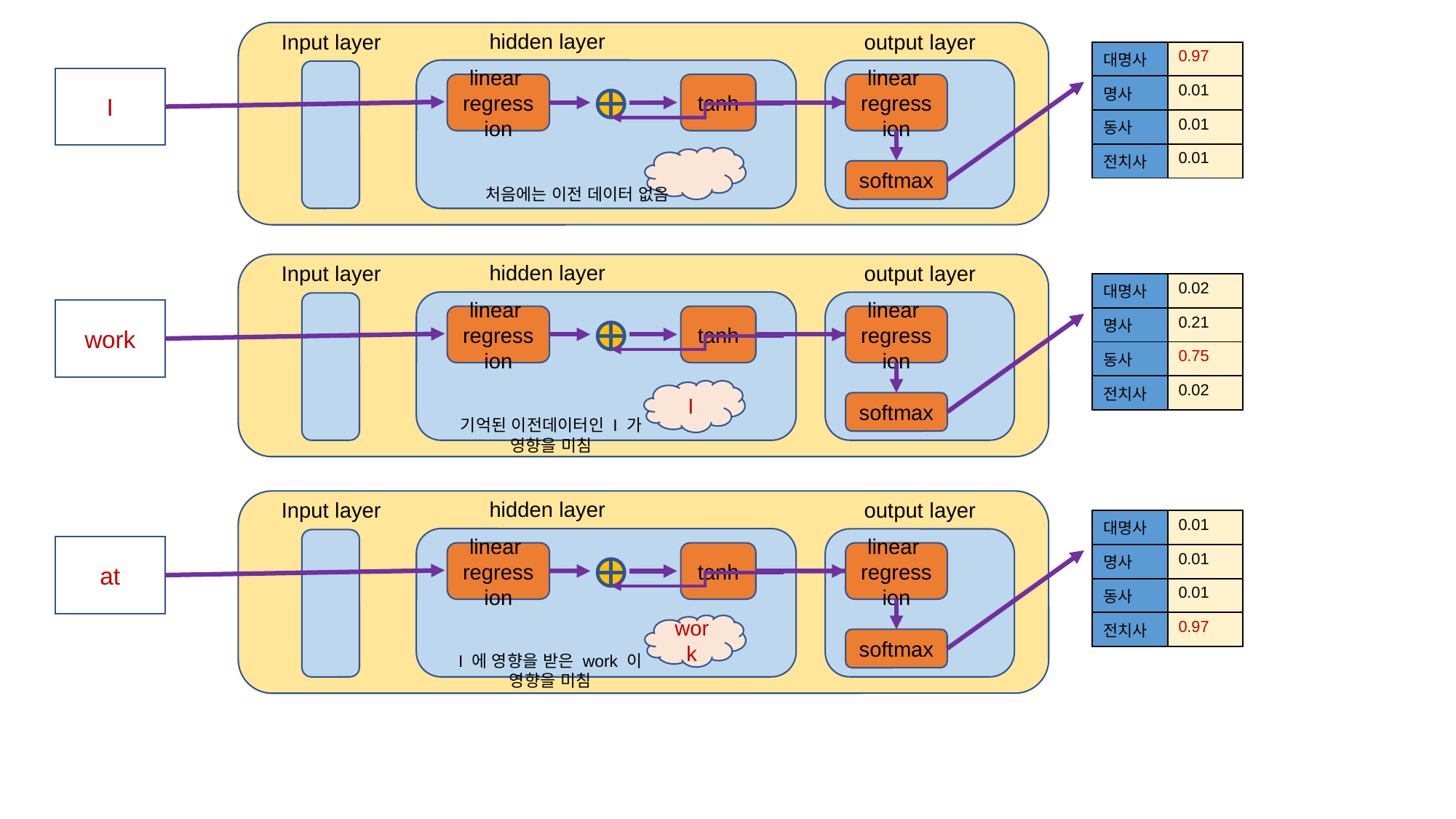

hidden layer

Input layer
output layer
| 대명사 | 0.97 |
| --- | --- |
| 명사 | 0.01 |
| 동사 | 0.01 |
| 전치사 | 0.01 |

I
linear
regression
tanh
linear
regression

softmax
처음에는 이전 데이터 없음
hidden layer

Input layer
output layer
| 대명사 | 0.02 |
| --- | --- |
| 명사 | 0.21 |
| 동사 | 0.75 |
| 전치사 | 0.02 |

work
linear
regression
tanh
linear
regression

I
softmax
기억된 이전데이터인 I 가 영향을 미침
hidden layer

Input layer
output layer
| 대명사 | 0.01 |
| --- | --- |
| 명사 | 0.01 |
| 동사 | 0.01 |
| 전치사 | 0.97 |

at
linear
regression
tanh
linear
regression

work
softmax
I 에 영향을 받은 work 이 영향을 미침